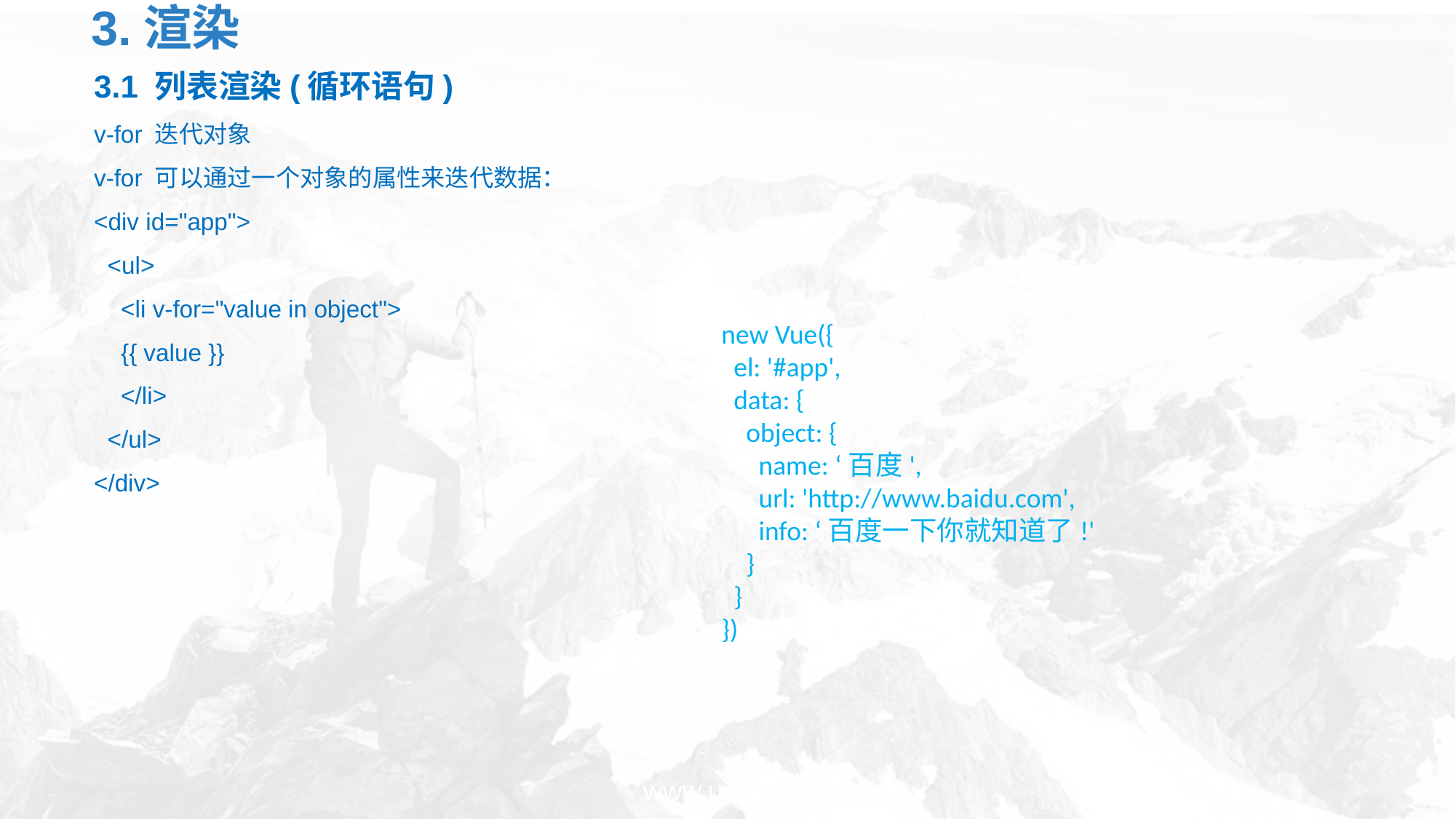

# 3.渲染
3.1 列表渲染(循环语句)
v-for 迭代对象
v-for 可以通过一个对象的属性来迭代数据：
<div id="app">
  <ul>
    <li v-for="value in object">
    {{ value }}
    </li>
  </ul>
</div>
new Vue({
  el: '#app',
  data: {
    object: {
      name: ‘百度',
      url: 'http://www.baidu.com',
      info: ‘百度一下你就知道了!'
    }
  }
})
www.usian.cn